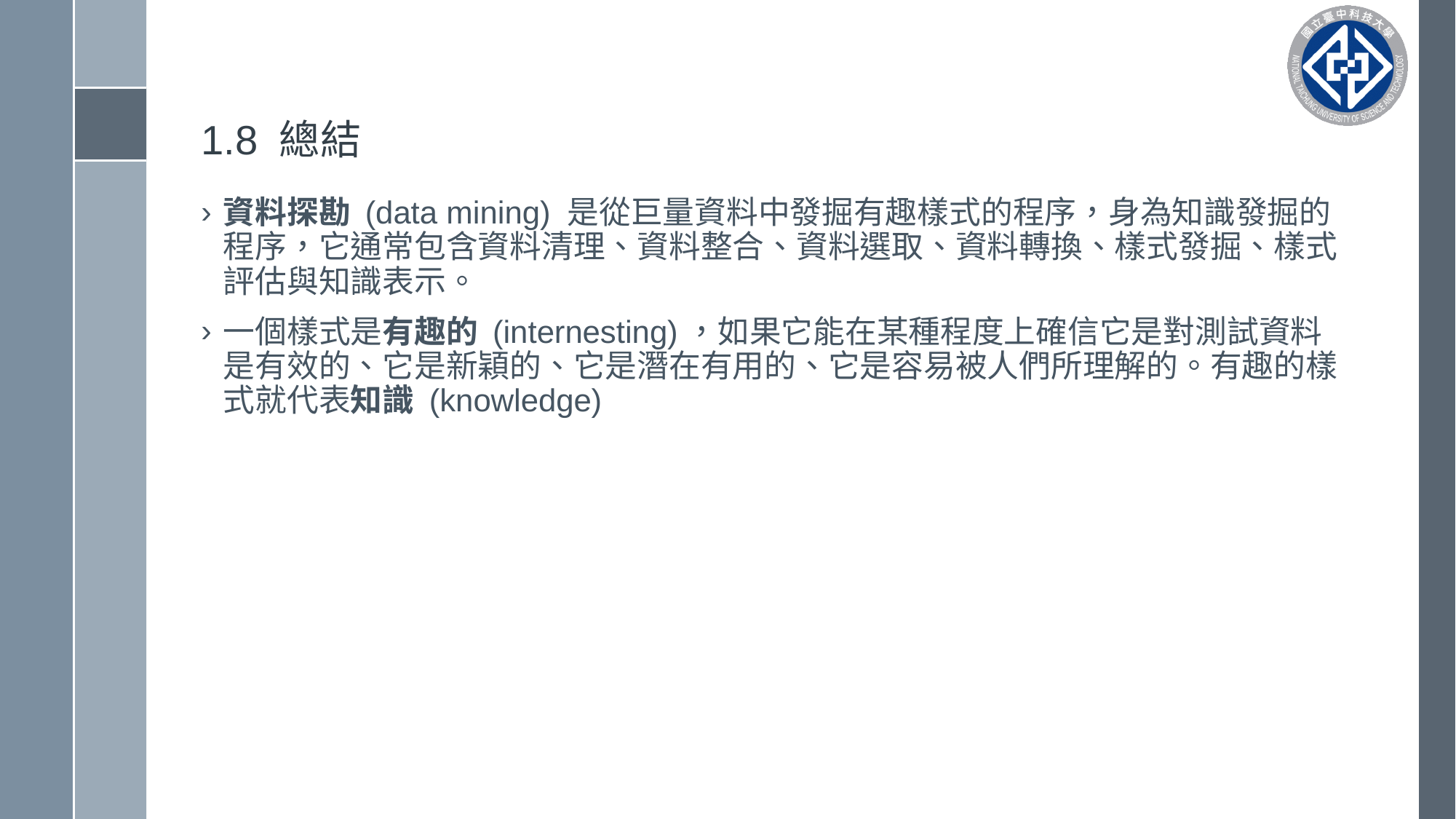

# 1.8 總結
資料探勘 (data mining) 是從巨量資料中發掘有趣樣式的程序，身為知識發掘的程序，它通常包含資料清理、資料整合、資料選取、資料轉換、樣式發掘、樣式評估與知識表示。
一個樣式是有趣的 (internesting)，如果它能在某種程度上確信它是對測試資料是有效的、它是新穎的、它是潛在有用的、它是容易被人們所理解的。有趣的樣式就代表知識 (knowledge)